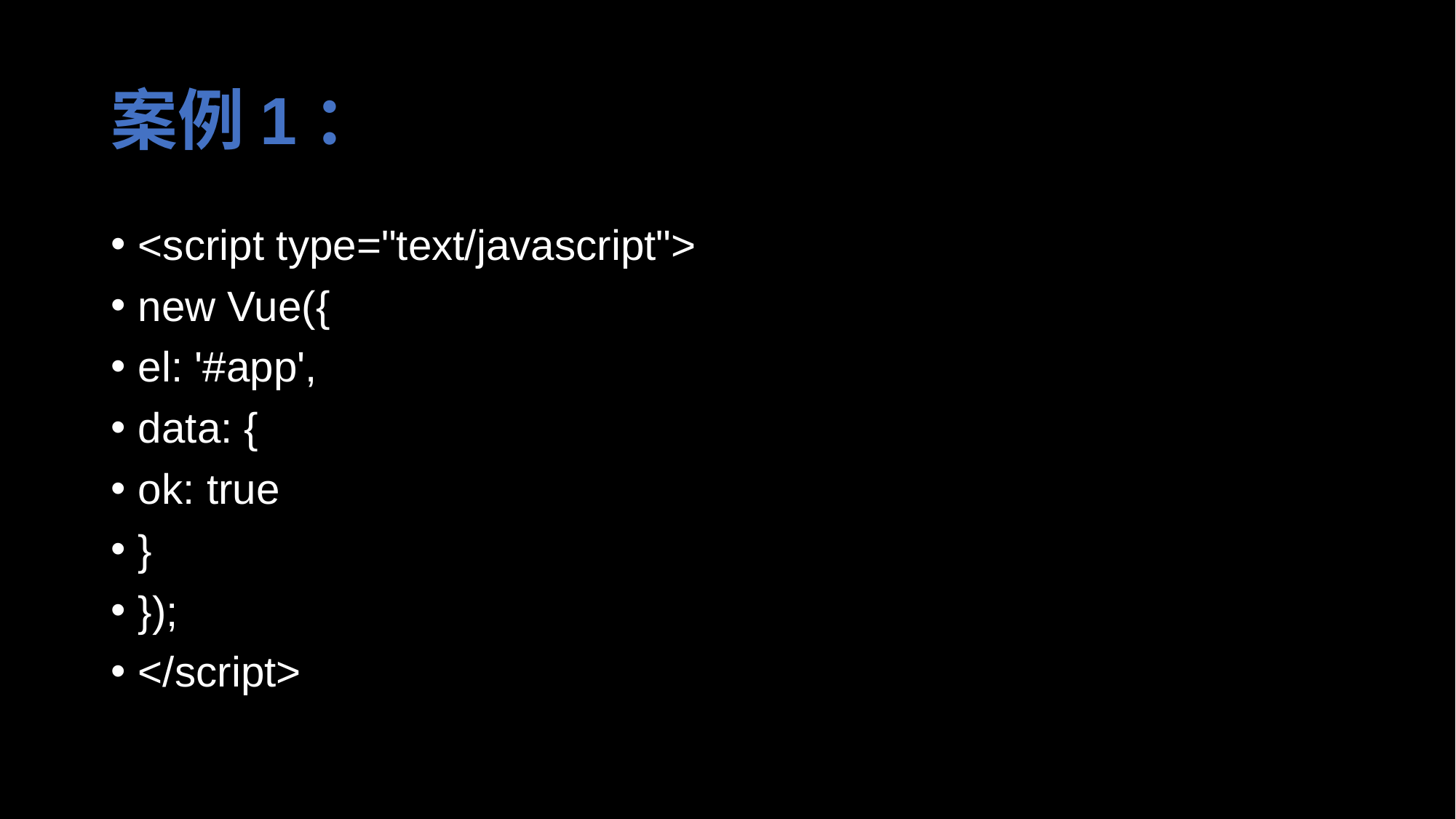

# 案例1：
<script type="text/javascript">
new Vue({
el: '#app',
data: {
ok: true
}
});
</script>